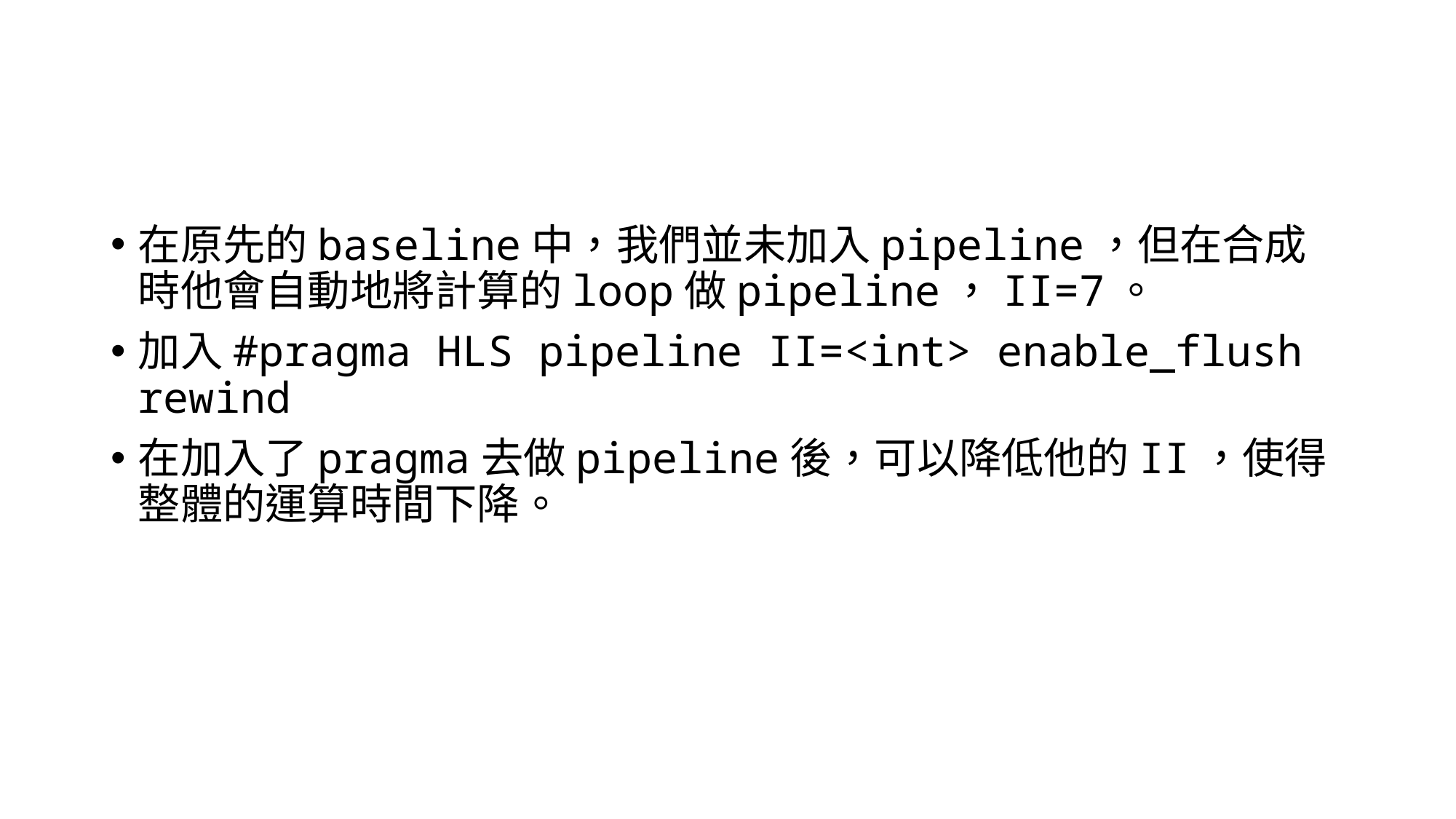

在原先的baseline中，我們並未加入pipeline，但在合成時他會自動地將計算的loop做pipeline，II=7。
加入#pragma HLS pipeline II=<int> enable_flush rewind
在加入了pragma去做pipeline後，可以降低他的II，使得整體的運算時間下降。